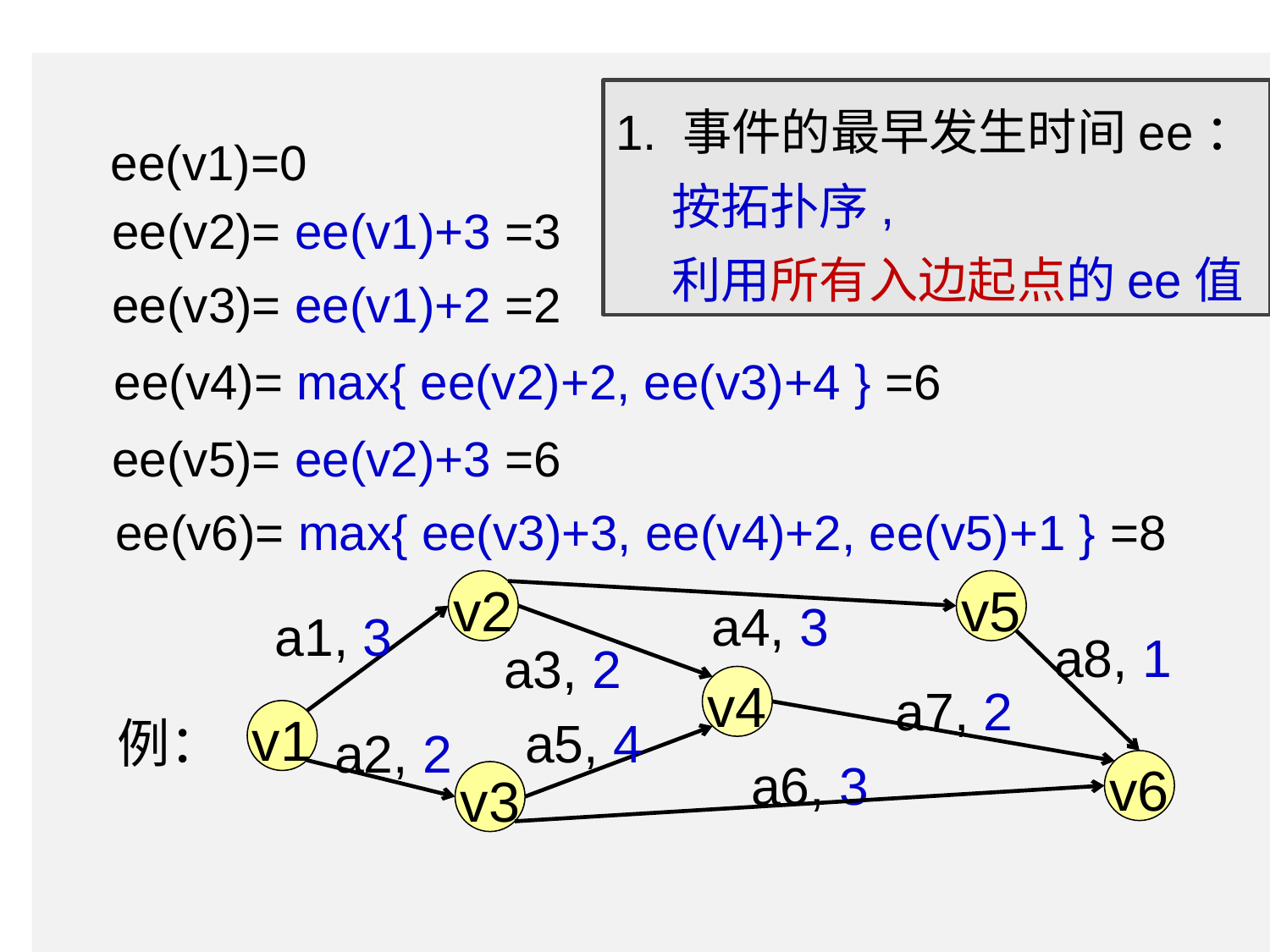

1. 事件的最早发生时间ee：
    按拓扑序,
    利用所有入边起点的ee值
ee(v1)=0
ee(v2)= ee(v1)+3 =3
ee(v3)= ee(v1)+2 =2
ee(v4)= max{ ee(v2)+2, ee(v3)+4 } =6
ee(v5)= ee(v2)+3 =6
ee(v6)= max{ ee(v3)+3, ee(v4)+2, ee(v5)+1 } =8
v2
v5
a4, 3
a1, 3
a8, 1
a3, 2
a7, 2
v4
a5, 4
例：
a2, 2
v1
a6, 3
v6
v3